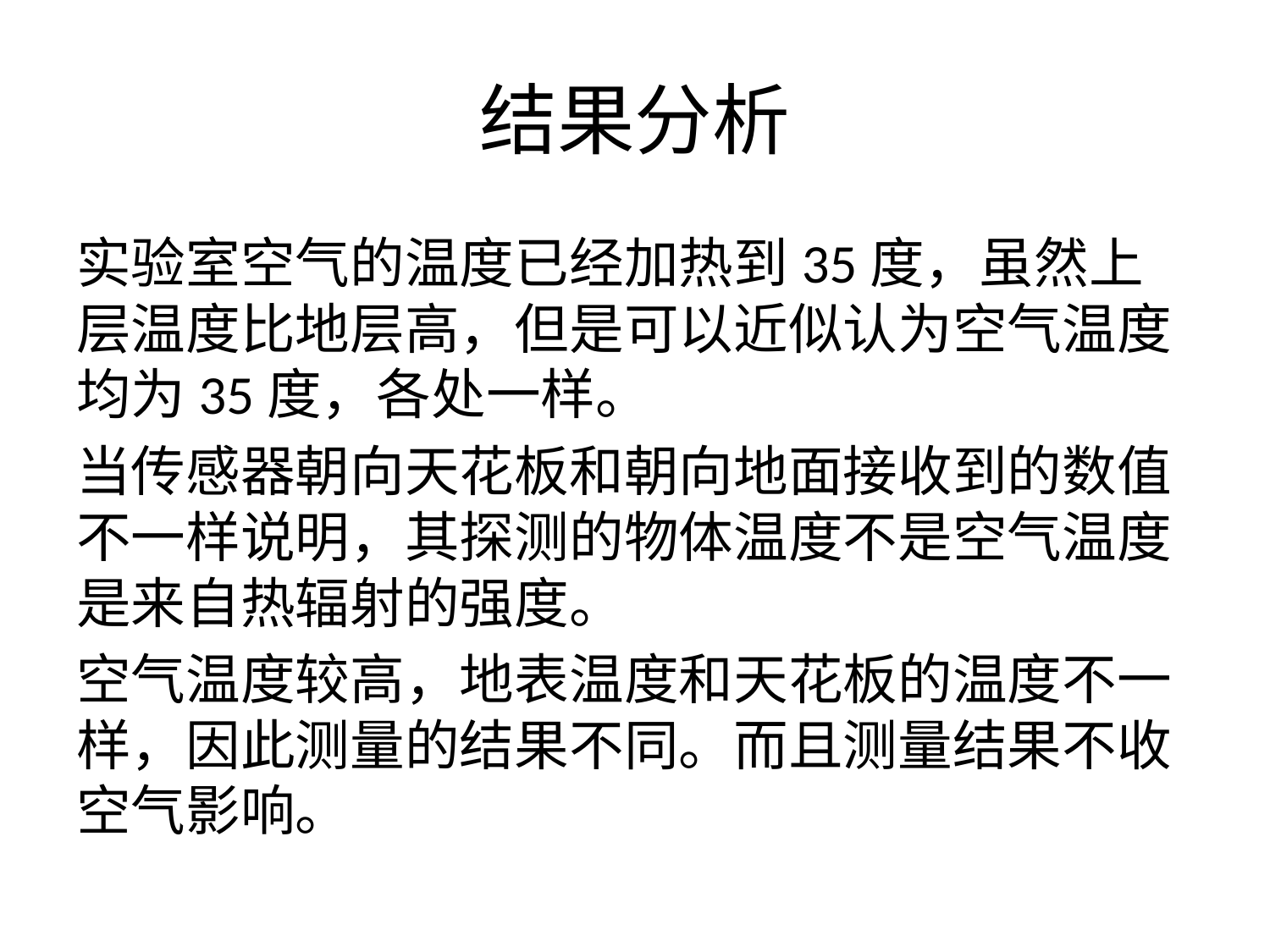

# 结果分析
实验室空气的温度已经加热到35度，虽然上层温度比地层高，但是可以近似认为空气温度均为35度，各处一样。
当传感器朝向天花板和朝向地面接收到的数值不一样说明，其探测的物体温度不是空气温度是来自热辐射的强度。
空气温度较高，地表温度和天花板的温度不一样，因此测量的结果不同。而且测量结果不收空气影响。